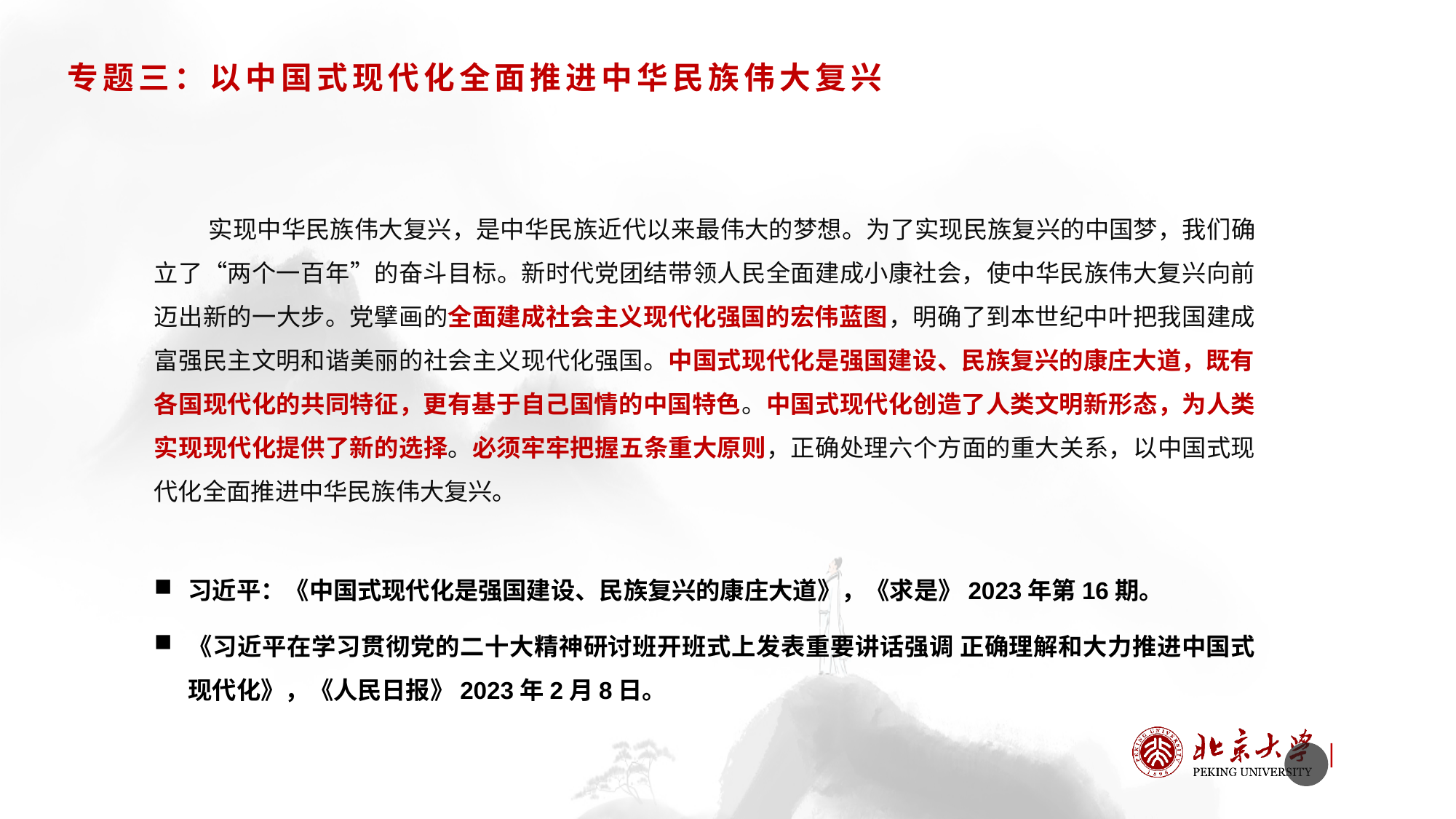

专题三：以中国式现代化全面推进中华民族伟大复兴

实现中华民族伟大复兴，是中华民族近代以来最伟大的梦想。为了实现民族复兴的中国梦，我们确立了“两个一百年”的奋斗目标。新时代党团结带领人民全面建成小康社会，使中华民族伟大复兴向前迈出新的一大步。党擘画的全面建成社会主义现代化强国的宏伟蓝图，明确了到本世纪中叶把我国建成富强民主文明和谐美丽的社会主义现代化强国。中国式现代化是强国建设、民族复兴的康庄大道，既有各国现代化的共同特征，更有基于自己国情的中国特色。中国式现代化创造了人类文明新形态，为人类实现现代化提供了新的选择。必须牢牢把握五条重大原则，正确处理六个方面的重大关系，以中国式现代化全面推进中华民族伟大复兴。

习近平：《中国式现代化是强国建设、民族复兴的康庄大道》，《求是》2023年第16期。
《习近平在学习贯彻党的二十大精神研讨班开班式上发表重要讲话强调 正确理解和大力推进中国式现代化》，《人民日报》2023年2月8日。

17